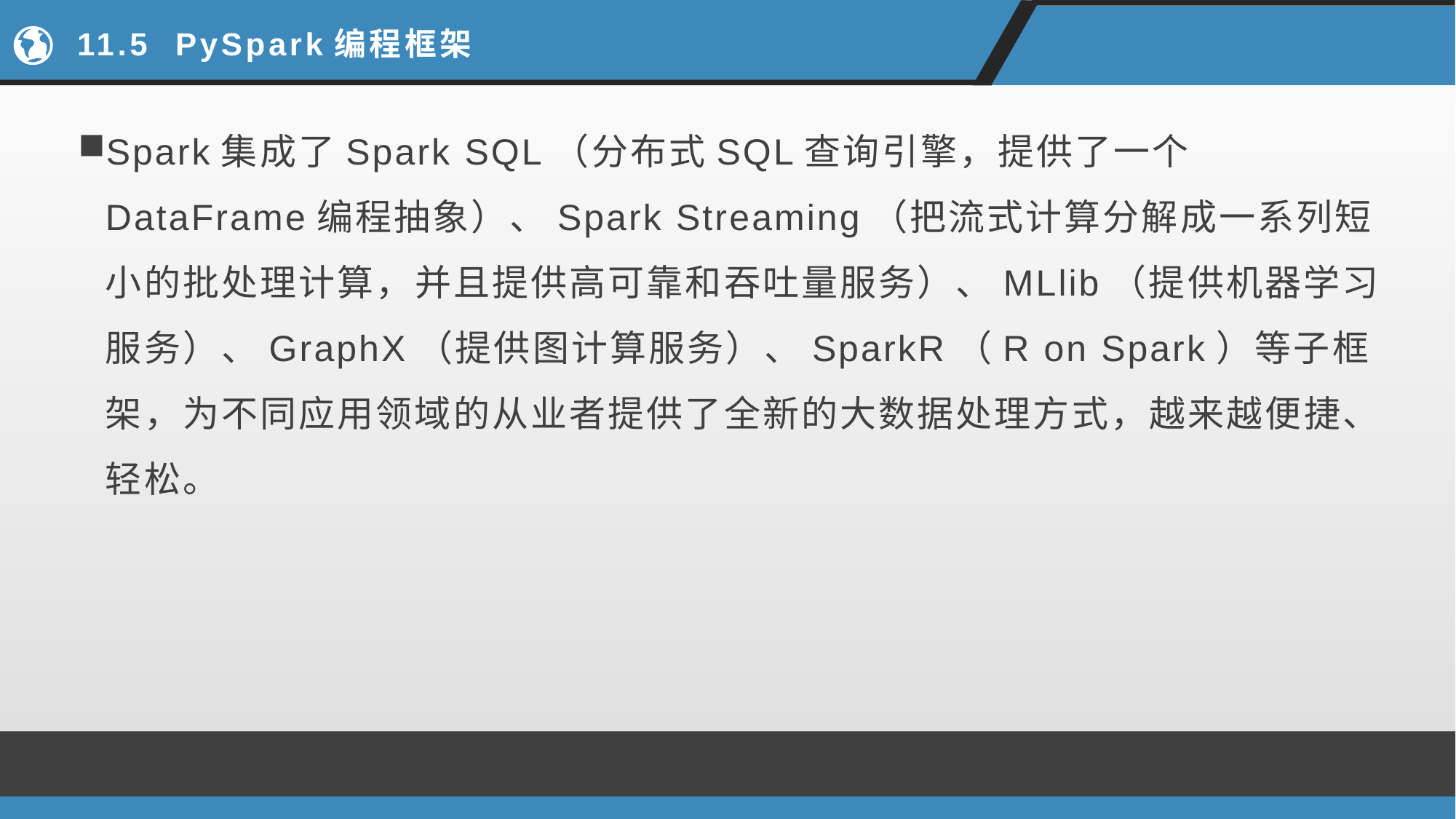

# 11.5  PySpark编程框架

Spark集成了Spark SQL（分布式SQL查询引擎，提供了一个DataFrame编程抽象）、Spark Streaming（把流式计算分解成一系列短小的批处理计算，并且提供高可靠和吞吐量服务）、MLlib（提供机器学习服务）、GraphX（提供图计算服务）、SparkR（R on Spark）等子框架，为不同应用领域的从业者提供了全新的大数据处理方式，越来越便捷、轻松。